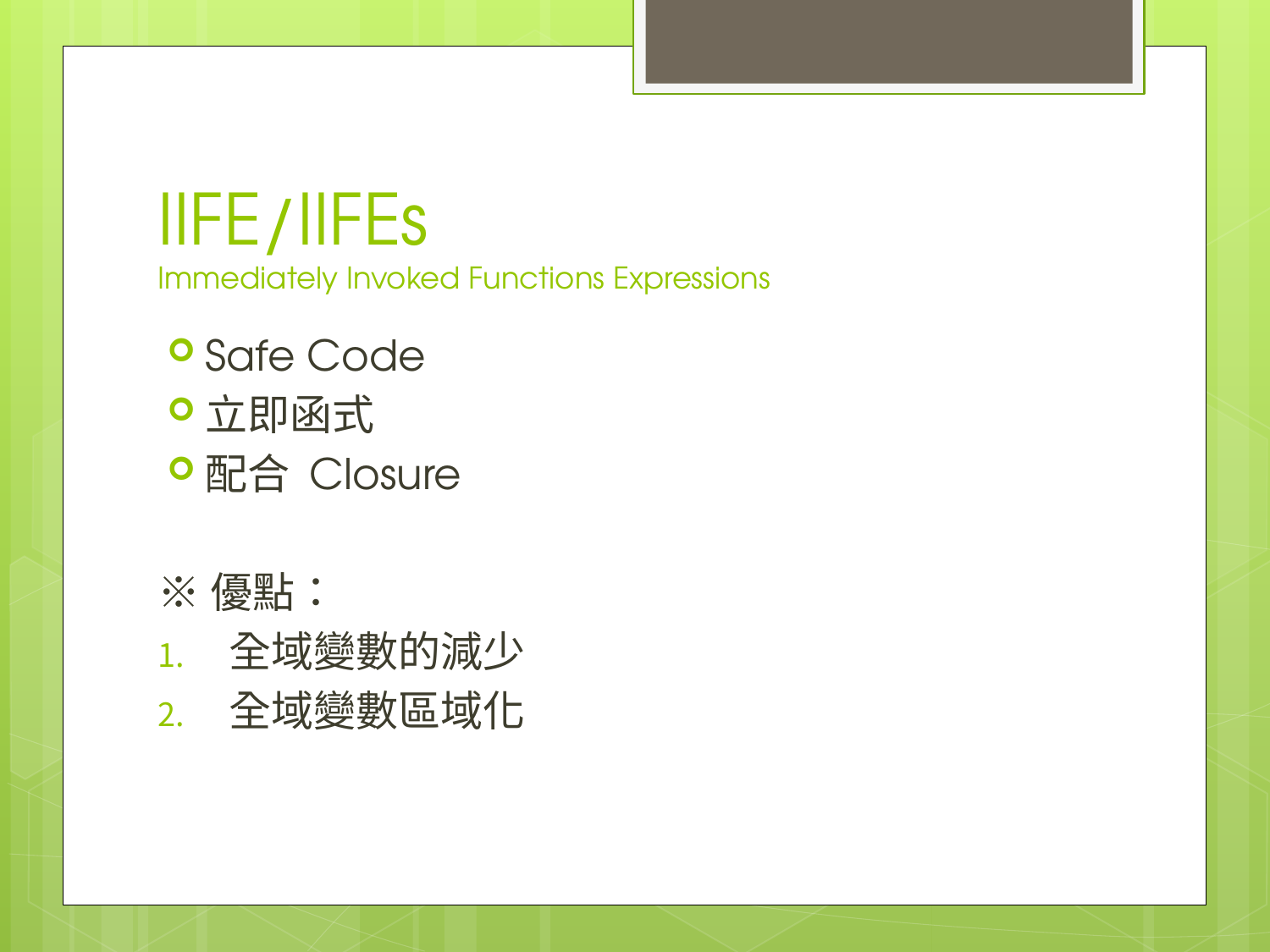

# IIFE/IIFEs Immediately Invoked Functions Expressions
Safe Code
立即函式
配合 Closure

※優點：
全域變數的減少
全域變數區域化